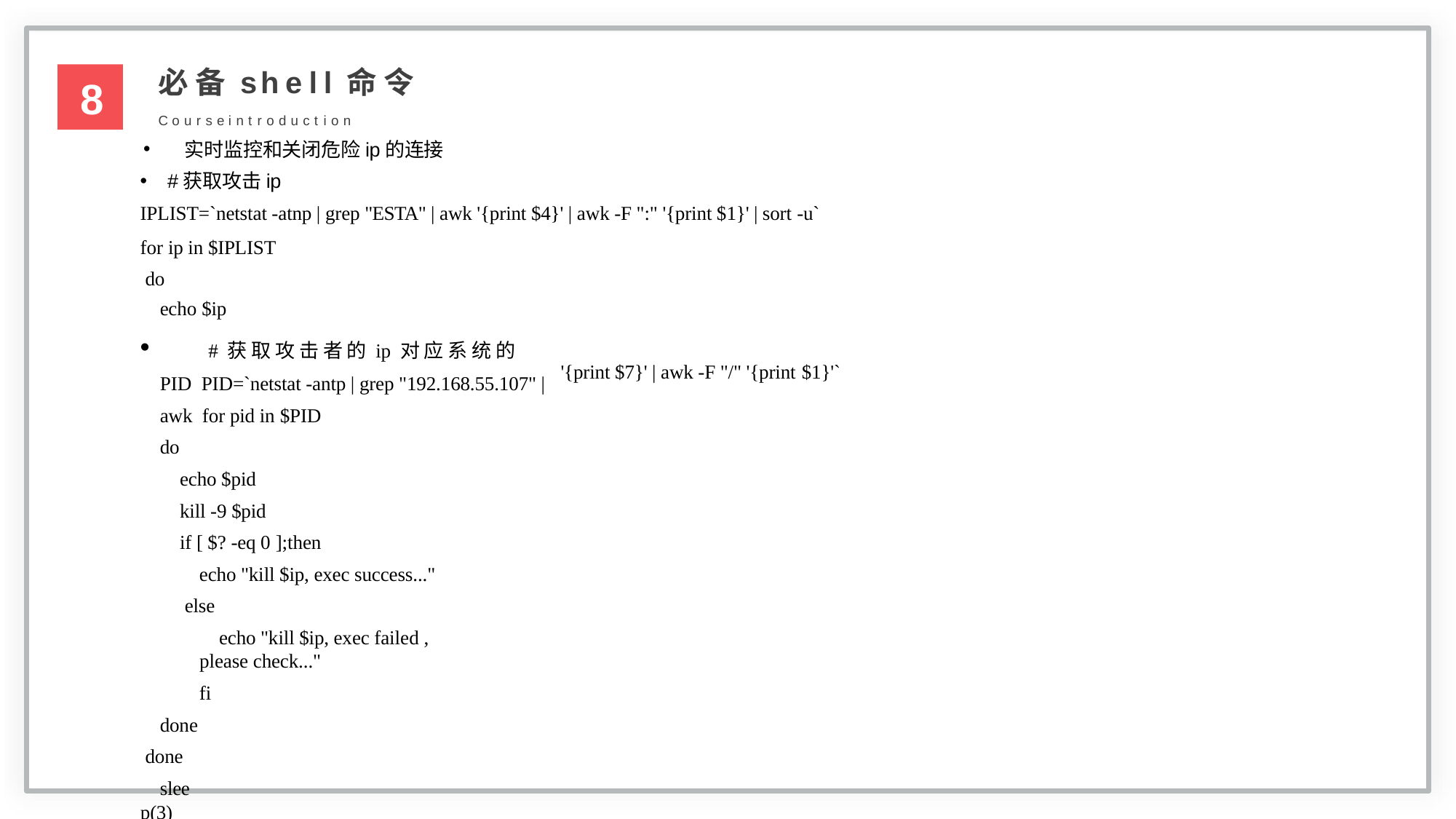

必 备 s h e l l 命 令
C o u r s e i n t r o d u c t i o n
实时监控和关闭危险ip的连接
#获取攻击ip
IPLIST=`netstat -atnp | grep "ESTA" | awk '{print $4}' | awk -F ":" '{print $1}' | sort -u`
for ip in $IPLIST  do
echo $ip
  8
	# 获 取 攻 击 者 的 ip 对 应 系 统 的 PID  PID=`netstat -antp | grep "192.168.55.107" | awk  for pid in $PID
do
echo $pid
kill -9 $pid
if [ $? -eq 0 ];then
echo "kill $ip, exec success..."  else
echo "kill $ip, exec failed , please check..."
fi
done  done
sleep(3)
'{print $7}' | awk -F "/" '{print $1}'`